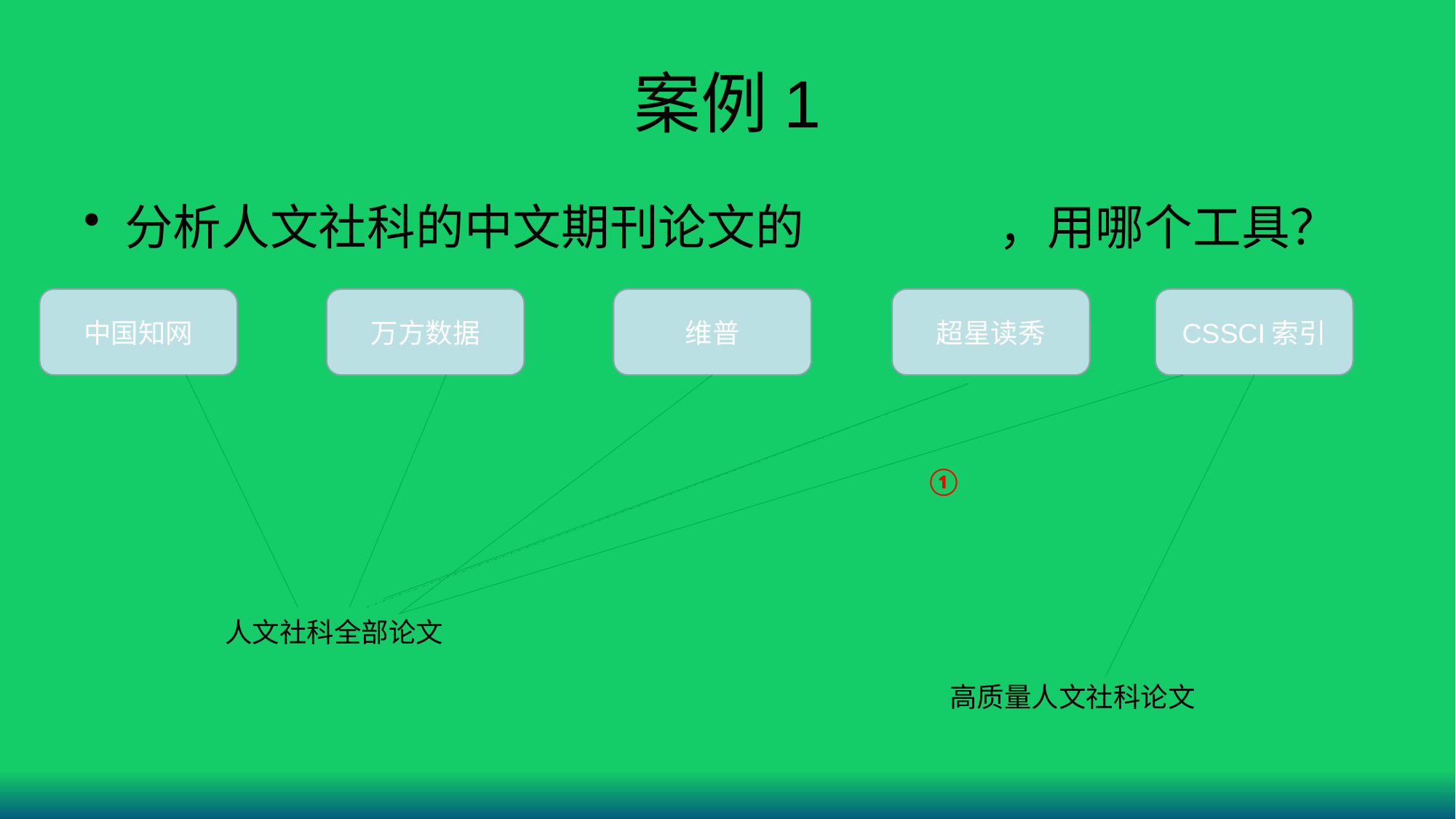

# 案例1
分析人文社科的中文期刊论文的参考文献，用哪个工具？
中国知网
万方数据
维普
超星读秀
CSSCI索引
①
人文社科全部论文
高质量人文社科论文